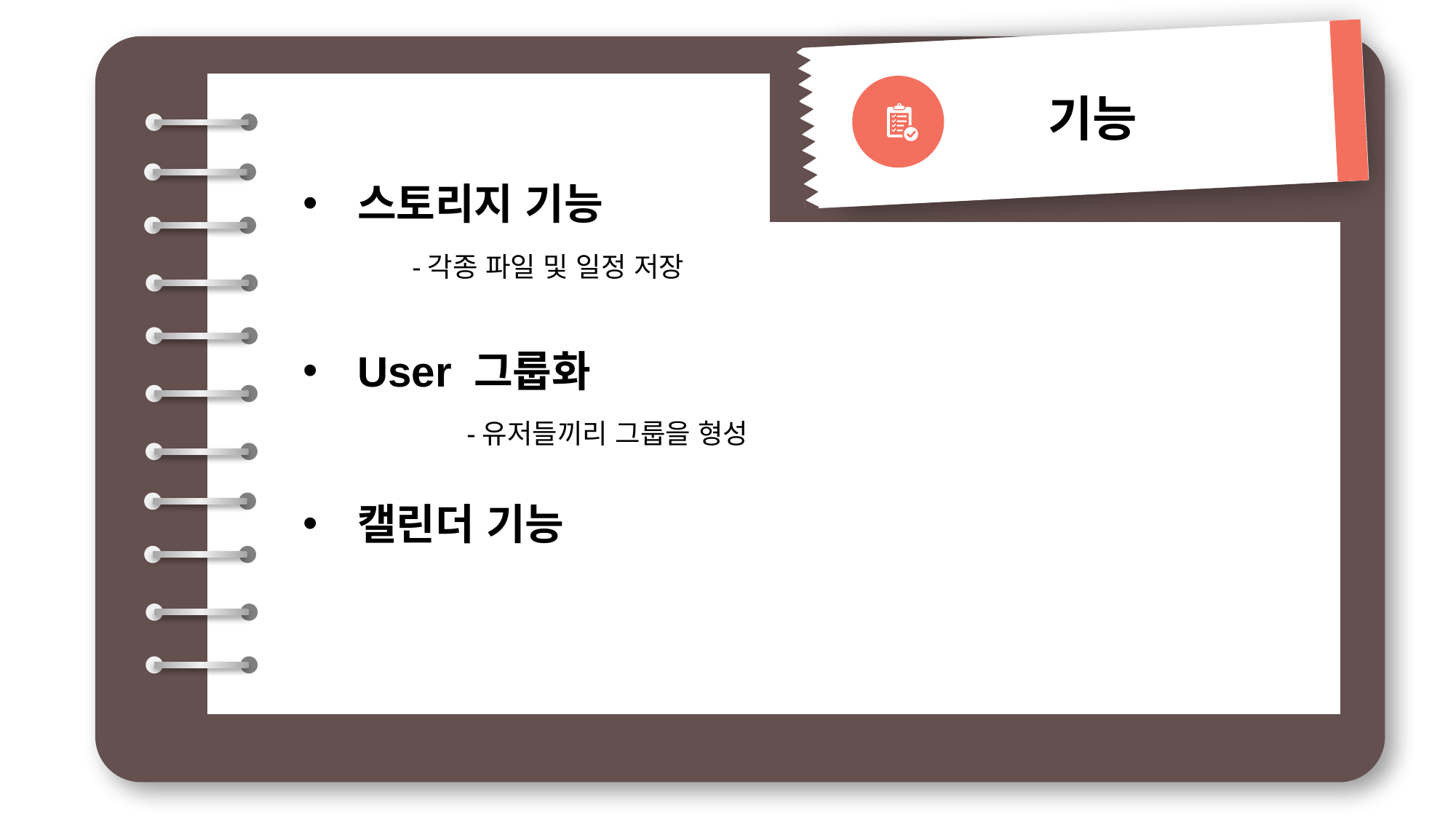

기능
스토리지 기능
	-각종 파일 및 일정 저장

User 그룹화
	-유저들끼리 그룹을 형성

캘린더 기능